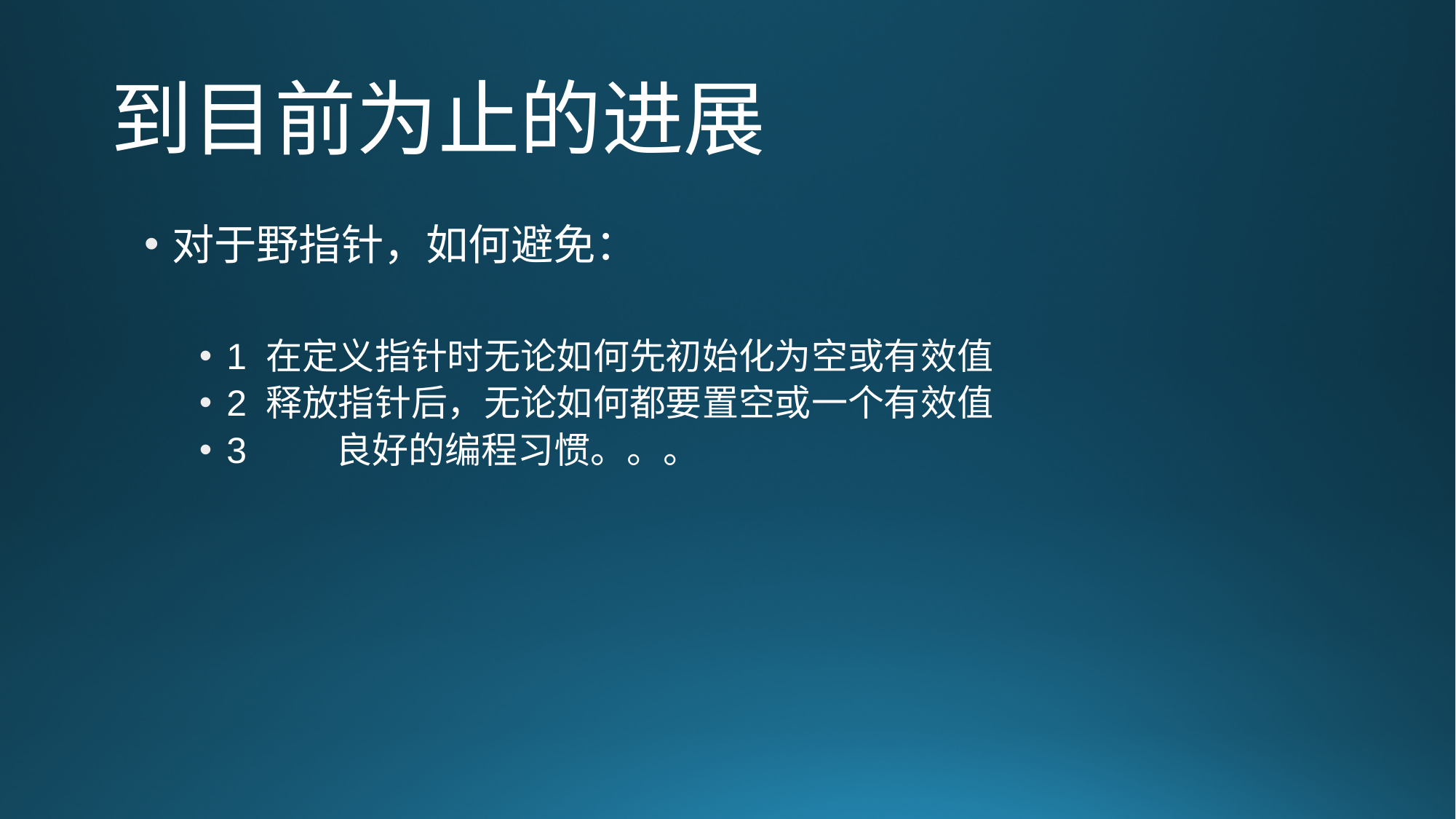

# 到目前为止的进展
对于野指针，如何避免：

1 在定义指针时无论如何先初始化为空或有效值
2 释放指针后，无论如何都要置空或一个有效值
3 	良好的编程习惯。。。